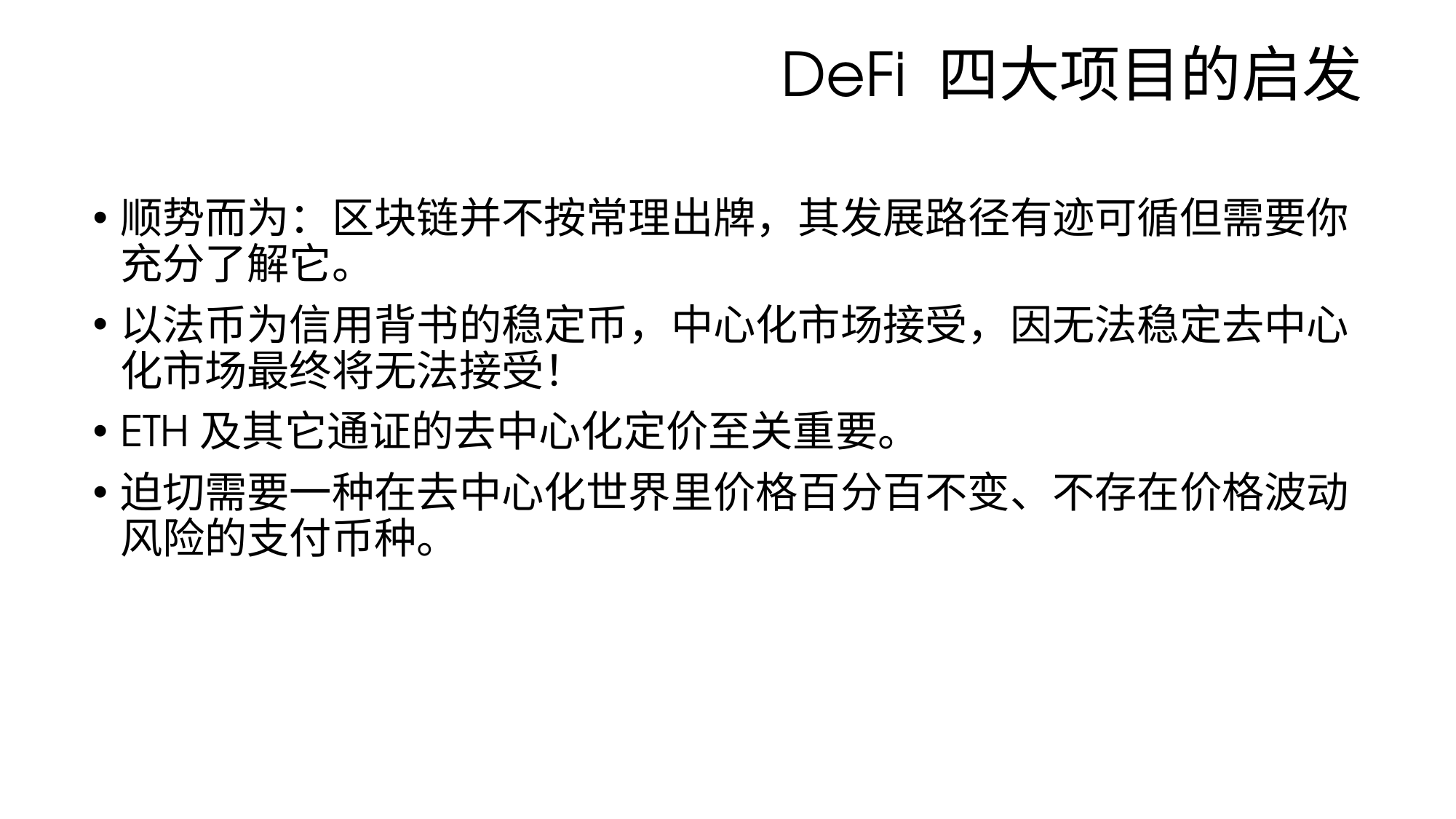

# DeFi 四大项目的启发
顺势而为：区块链并不按常理出牌，其发展路径有迹可循但需要你充分了解它。
以法币为信用背书的稳定币，中心化市场接受，因无法稳定去中心化市场最终将无法接受！
ETH及其它通证的去中心化定价至关重要。
迫切需要一种在去中心化世界里价格百分百不变、不存在价格波动风险的支付币种。